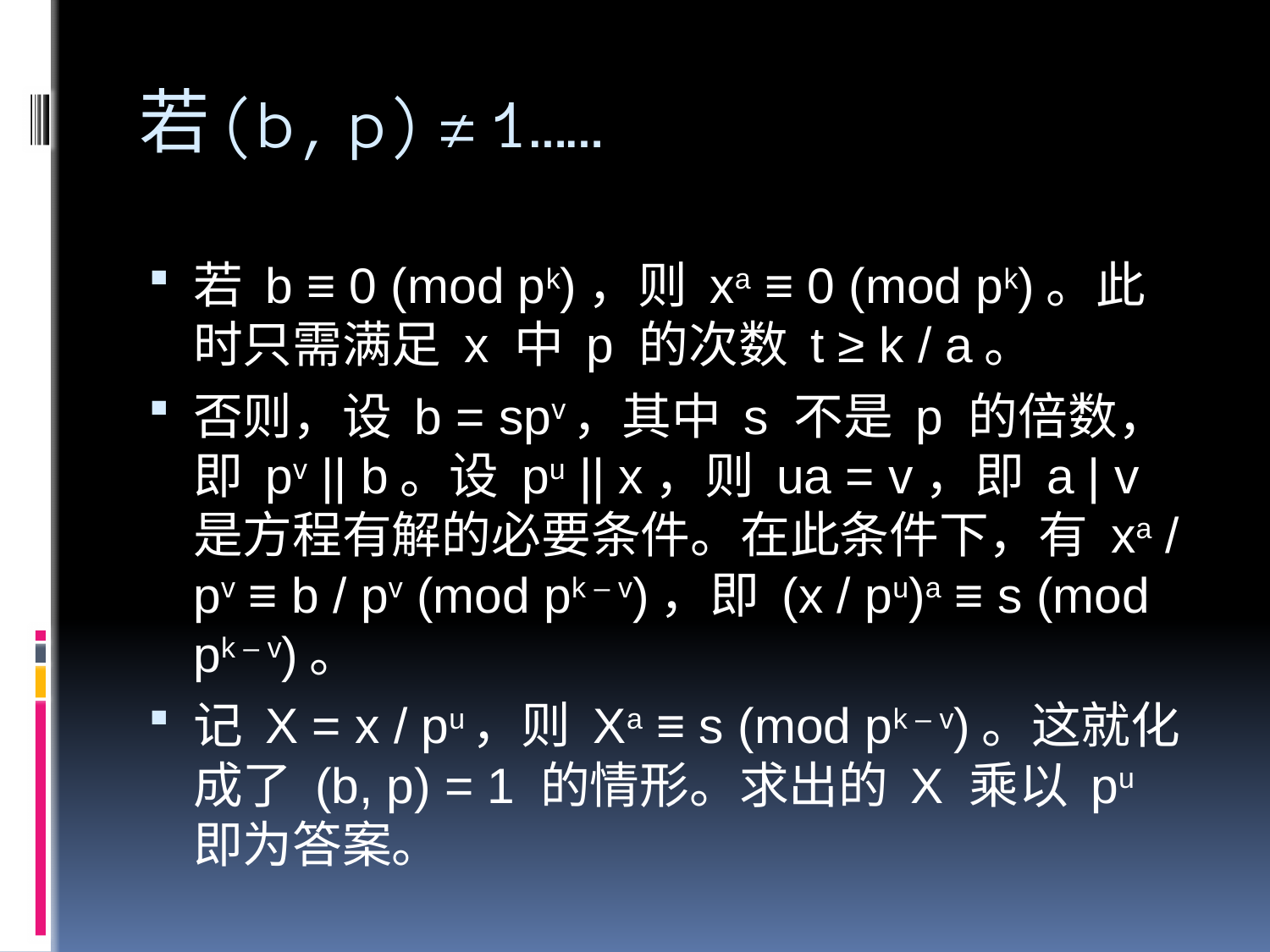

# 若 (b, p) ≠ 1……
若 b ≡ 0 (mod pk)，则 xa ≡ 0 (mod pk)。此时只需满足 x 中 p 的次数 t ≥ k / a。
否则，设 b = spv，其中 s 不是 p 的倍数，即 pv || b。设 pu || x，则 ua = v，即 a | v 是方程有解的必要条件。在此条件下，有 xa / pv ≡ b / pv (mod pk – v)，即 (x / pu)a ≡ s (mod pk – v)。
记 X = x / pu，则 Xa ≡ s (mod pk – v)。这就化成了 (b, p) = 1 的情形。求出的 X 乘以 pu 即为答案。